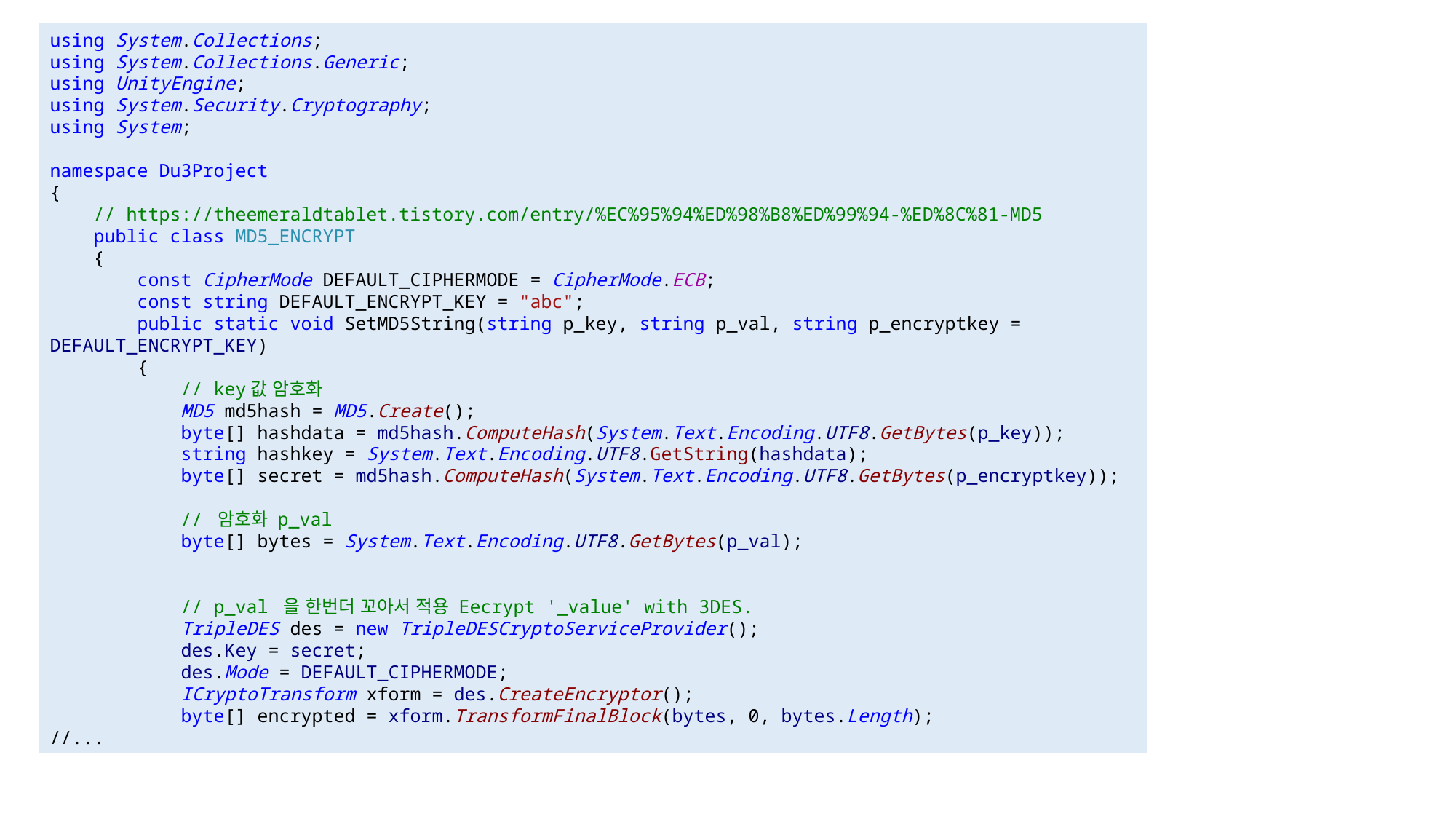

#
using System.Collections;
using System.Collections.Generic;
using UnityEngine;
using System.Security.Cryptography;
using System;

namespace Du3Project
{
    // https://theemeraldtablet.tistory.com/entry/%EC%95%94%ED%98%B8%ED%99%94-%ED%8C%81-MD5
    public class MD5_ENCRYPT
    {
        const CipherMode DEFAULT_CIPHERMODE = CipherMode.ECB;
        const string DEFAULT_ENCRYPT_KEY = "abc";
        public static void SetMD5String(string p_key, string p_val, string p_encryptkey = DEFAULT_ENCRYPT_KEY)
        {
            // key값 암호화
            MD5 md5hash = MD5.Create();
            byte[] hashdata = md5hash.ComputeHash(System.Text.Encoding.UTF8.GetBytes(p_key));
            string hashkey = System.Text.Encoding.UTF8.GetString(hashdata);
            byte[] secret = md5hash.ComputeHash(System.Text.Encoding.UTF8.GetBytes(p_encryptkey));

            // 암호화 p_val
            byte[] bytes = System.Text.Encoding.UTF8.GetBytes(p_val);

            // p_val 을 한번더 꼬아서 적용 Eecrypt '_value' with 3DES.
            TripleDES des = new TripleDESCryptoServiceProvider();
            des.Key = secret;
            des.Mode = DEFAULT_CIPHERMODE;
            ICryptoTransform xform = des.CreateEncryptor();
            byte[] encrypted = xform.TransformFinalBlock(bytes, 0, bytes.Length);
//...